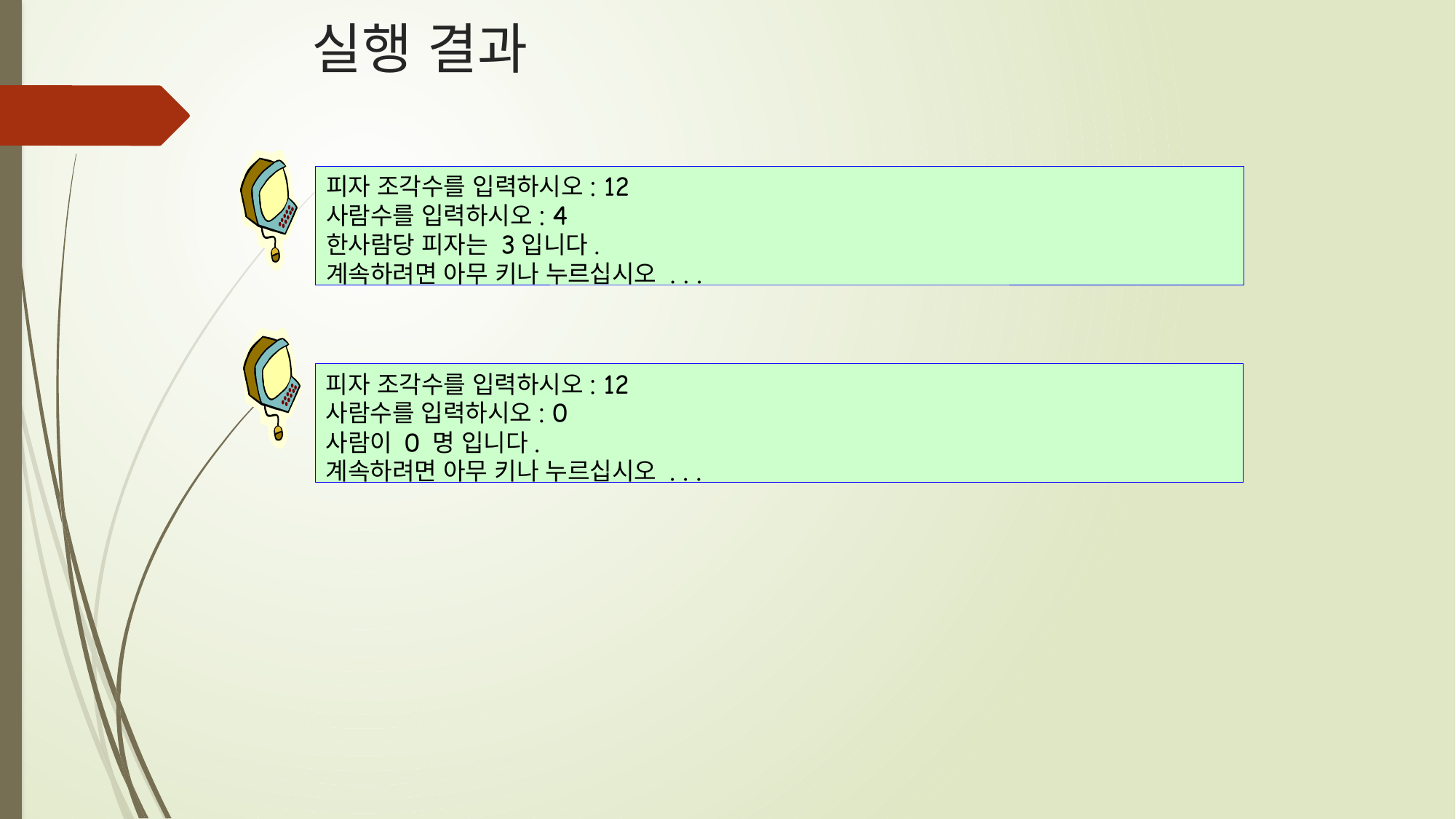

# 실행 결과

피자 조각수를 입력하시오: 12
사람수를 입력하시오: 4
한사람당 피자는 3입니다.
계속하려면 아무 키나 누르십시오 . . .

피자 조각수를 입력하시오: 12
사람수를 입력하시오: 0
사람이 0 명 입니다.
계속하려면 아무 키나 누르십시오 . . .